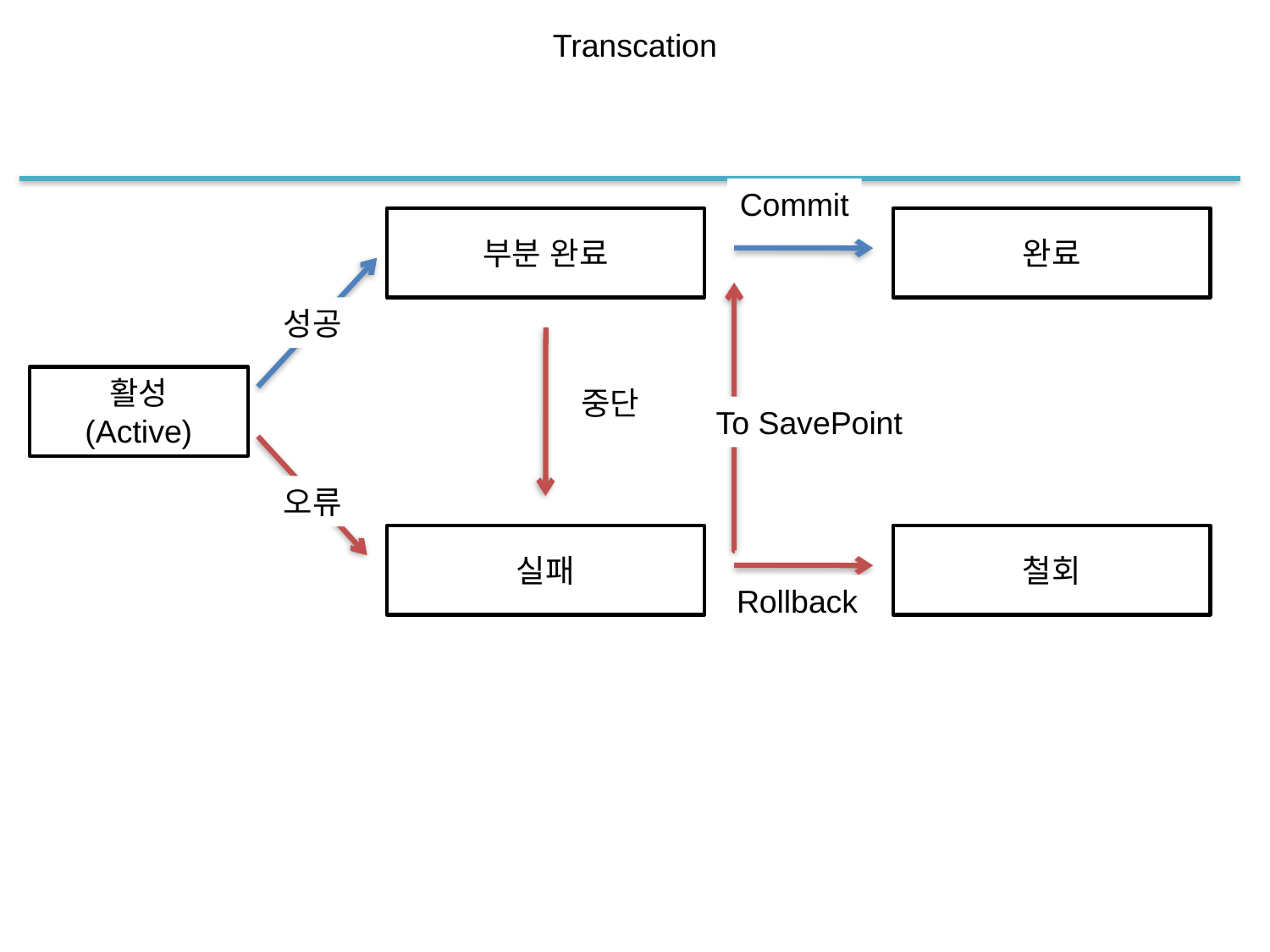

Transcation

Commit

부분 완료
완료

성공
활성
(Active)
중단
To SavePoint
오류
실패
철회

 Rollback